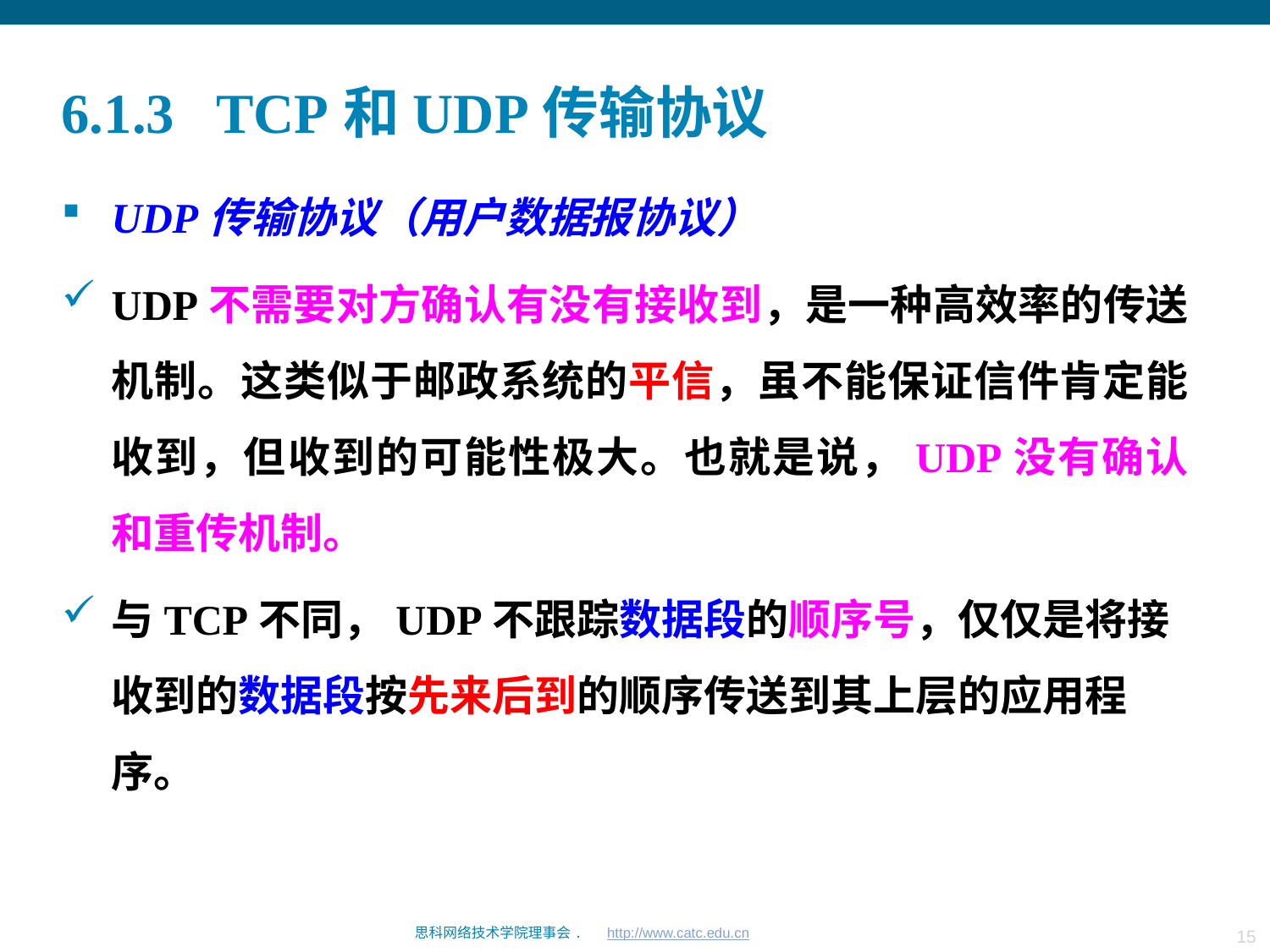

# 6.1.3   TCP和UDP传输协议
UDP传输协议（用户数据报协议）
UDP不需要对方确认有没有接收到，是一种高效率的传送机制。这类似于邮政系统的平信，虽不能保证信件肯定能收到，但收到的可能性极大。也就是说，UDP没有确认和重传机制。
与TCP不同，UDP不跟踪数据段的顺序号，仅仅是将接收到的数据段按先来后到的顺序传送到其上层的应用程序。